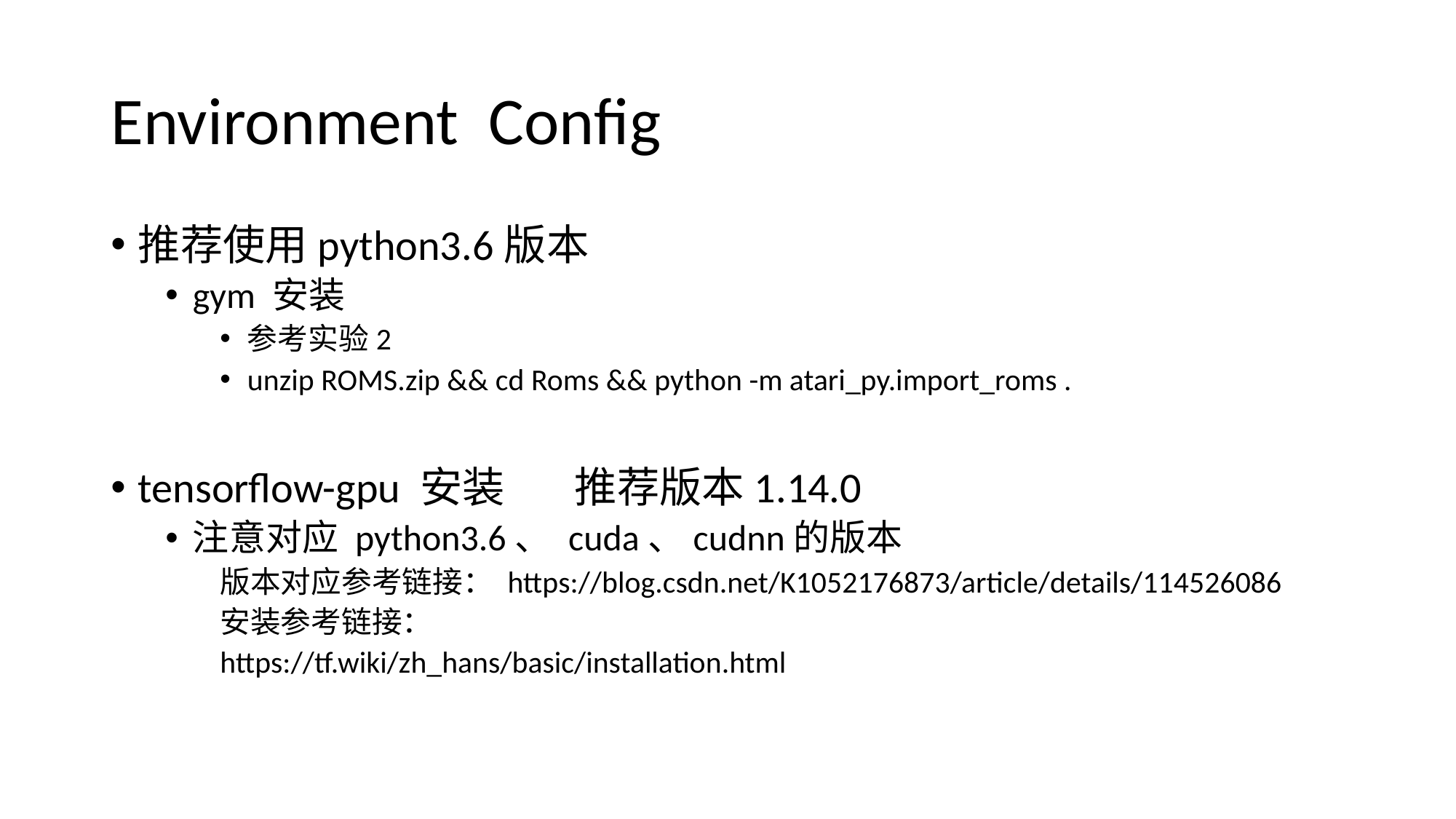

# Environment  Config
推荐使用python3.6版本
gym 安装
参考实验2
unzip ROMS.zip && cd Roms && python -m atari_py.import_roms .

tensorflow-gpu 安装	推荐版本1.14.0
注意对应 python3.6、 cuda、cudnn的版本
版本对应参考链接： https://blog.csdn.net/K1052176873/article/details/114526086
安装参考链接：
https://tf.wiki/zh_hans/basic/installation.html